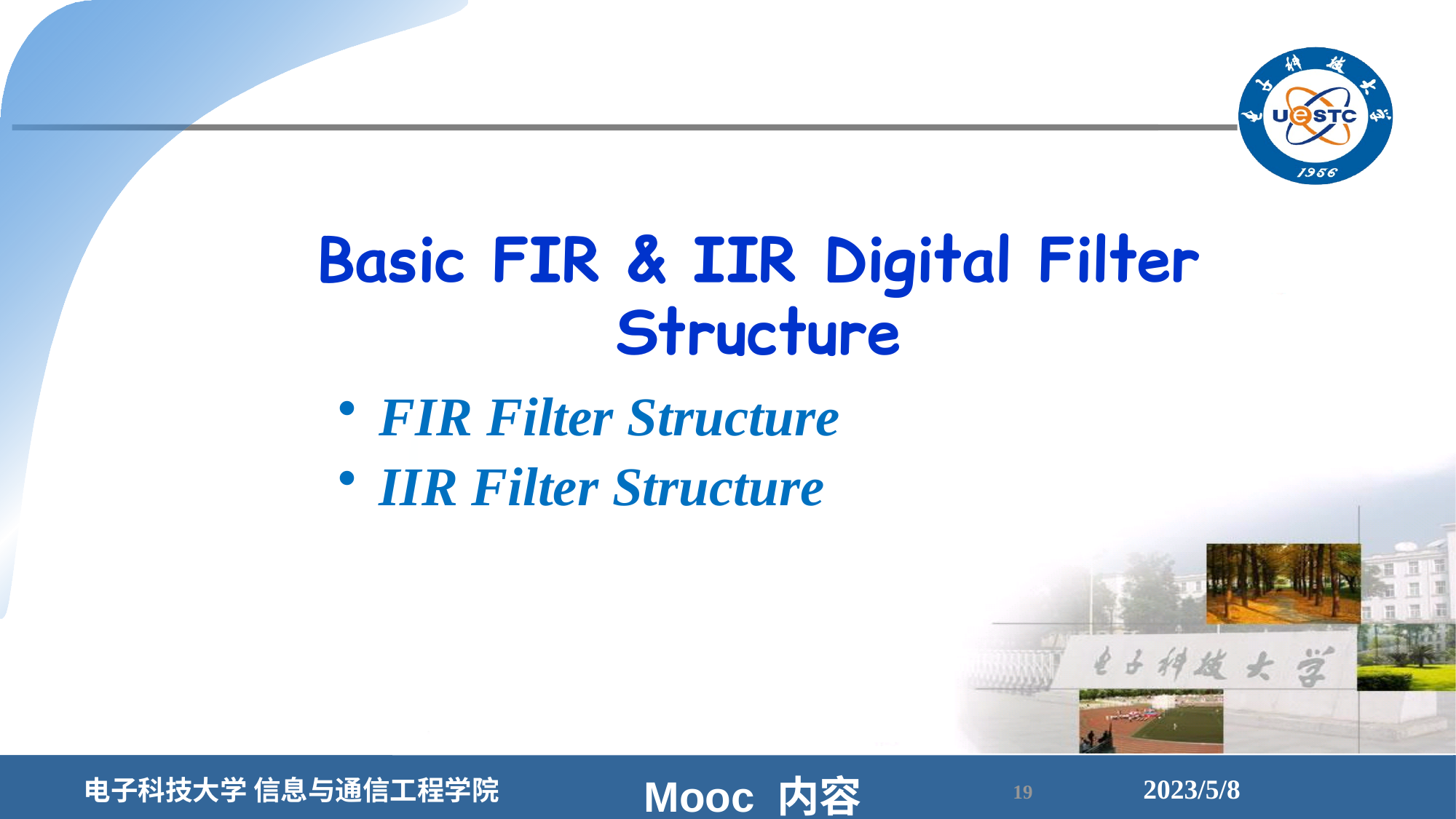

Basic FIR & IIR Digital Filter Structure
FIR Filter Structure
IIR Filter Structure
Mooc 内容